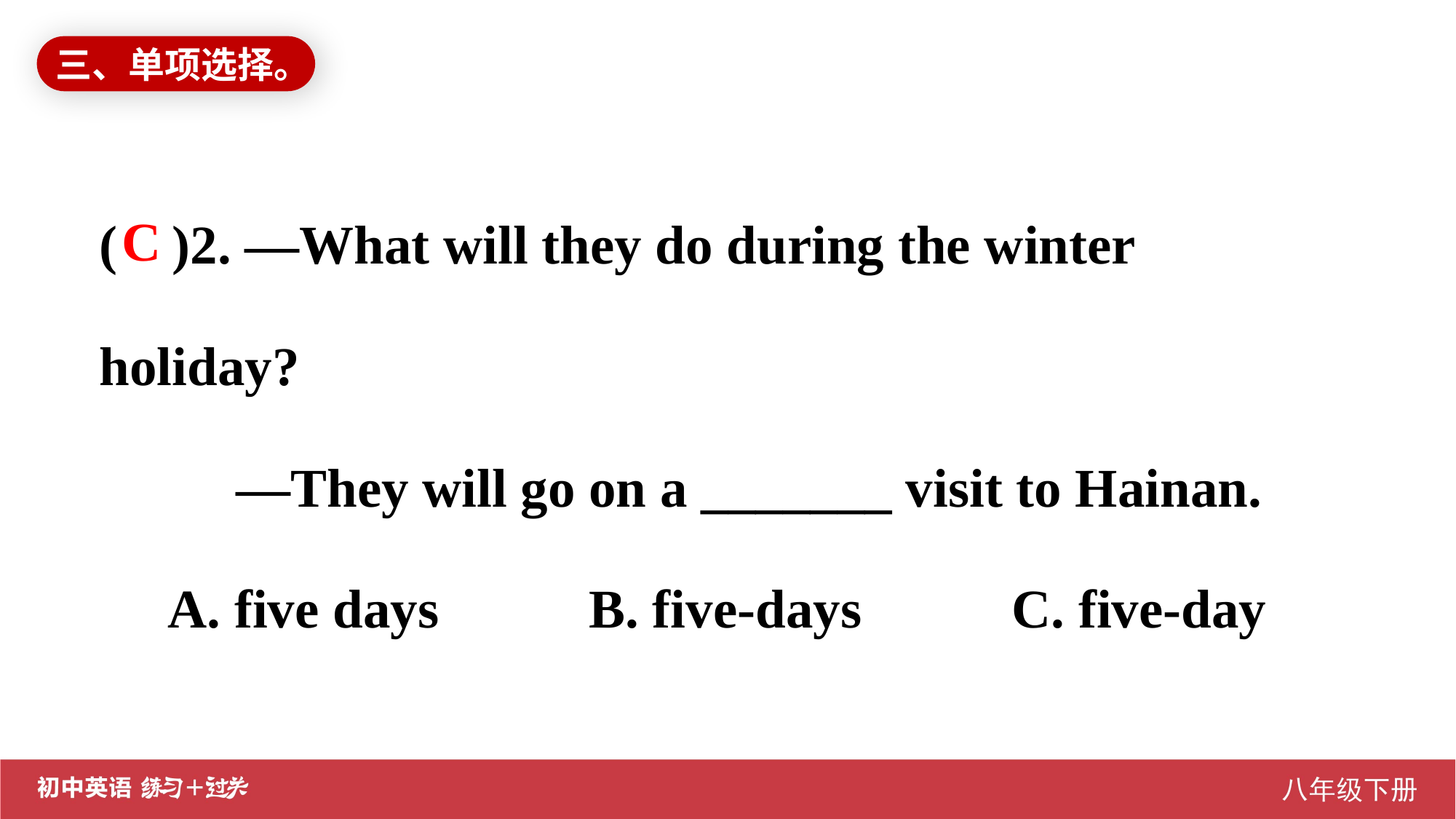

三、单项选择。
(    )2. —What will they do during the winter holiday?
          —They will go on a _______ visit to Hainan.
     A. five days           B. five-days           C. five-day
C